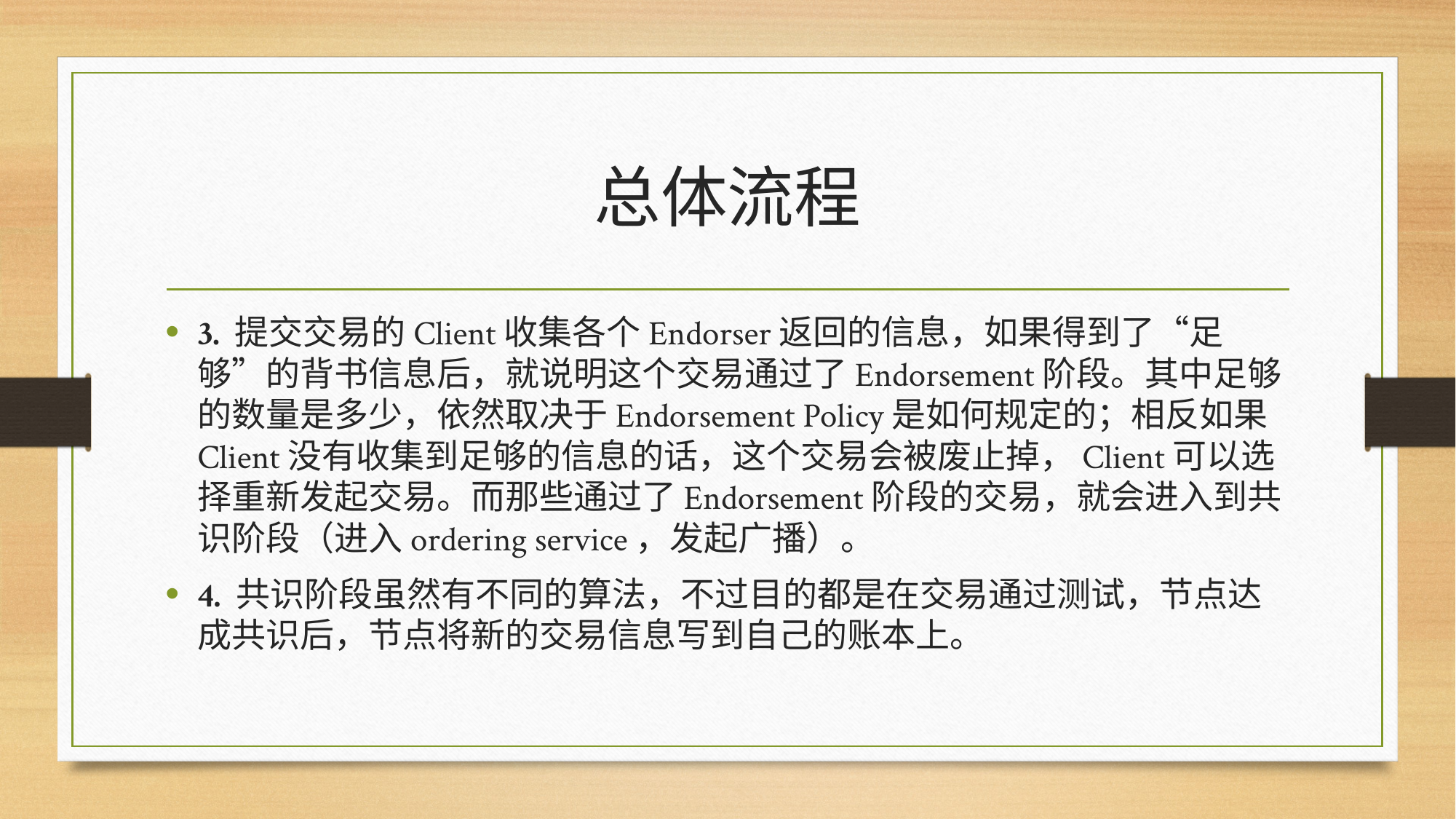

# 总体流程
3. 提交交易的Client收集各个Endorser返回的信息，如果得到了“足够”的背书信息后，就说明这个交易通过了Endorsement阶段。其中足够的数量是多少，依然取决于Endorsement Policy是如何规定的；相反如果Client没有收集到足够的信息的话，这个交易会被废止掉，Client可以选择重新发起交易。而那些通过了Endorsement阶段的交易，就会进入到共识阶段（进入ordering service，发起广播）。
4. 共识阶段虽然有不同的算法，不过目的都是在交易通过测试，节点达成共识后，节点将新的交易信息写到自己的账本上。